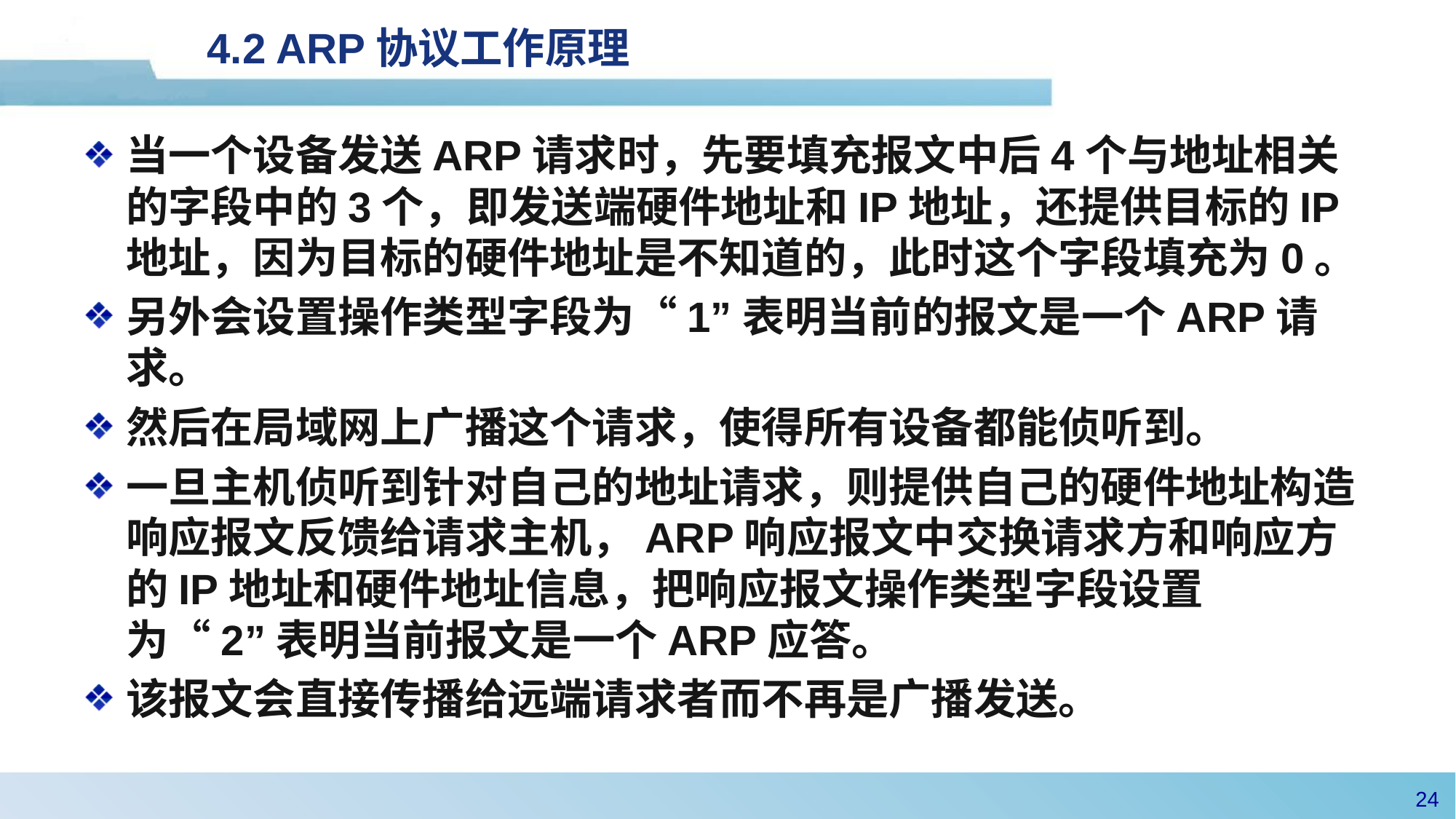

4.2 ARP协议工作原理
当一个设备发送ARP请求时，先要填充报文中后4个与地址相关的字段中的3个，即发送端硬件地址和IP地址，还提供目标的IP地址，因为目标的硬件地址是不知道的，此时这个字段填充为0。
另外会设置操作类型字段为“1”表明当前的报文是一个ARP请求。
然后在局域网上广播这个请求，使得所有设备都能侦听到。
一旦主机侦听到针对自己的地址请求，则提供自己的硬件地址构造响应报文反馈给请求主机，ARP响应报文中交换请求方和响应方的IP地址和硬件地址信息，把响应报文操作类型字段设置为“2”表明当前报文是一个ARP应答。
该报文会直接传播给远端请求者而不再是广播发送。

24